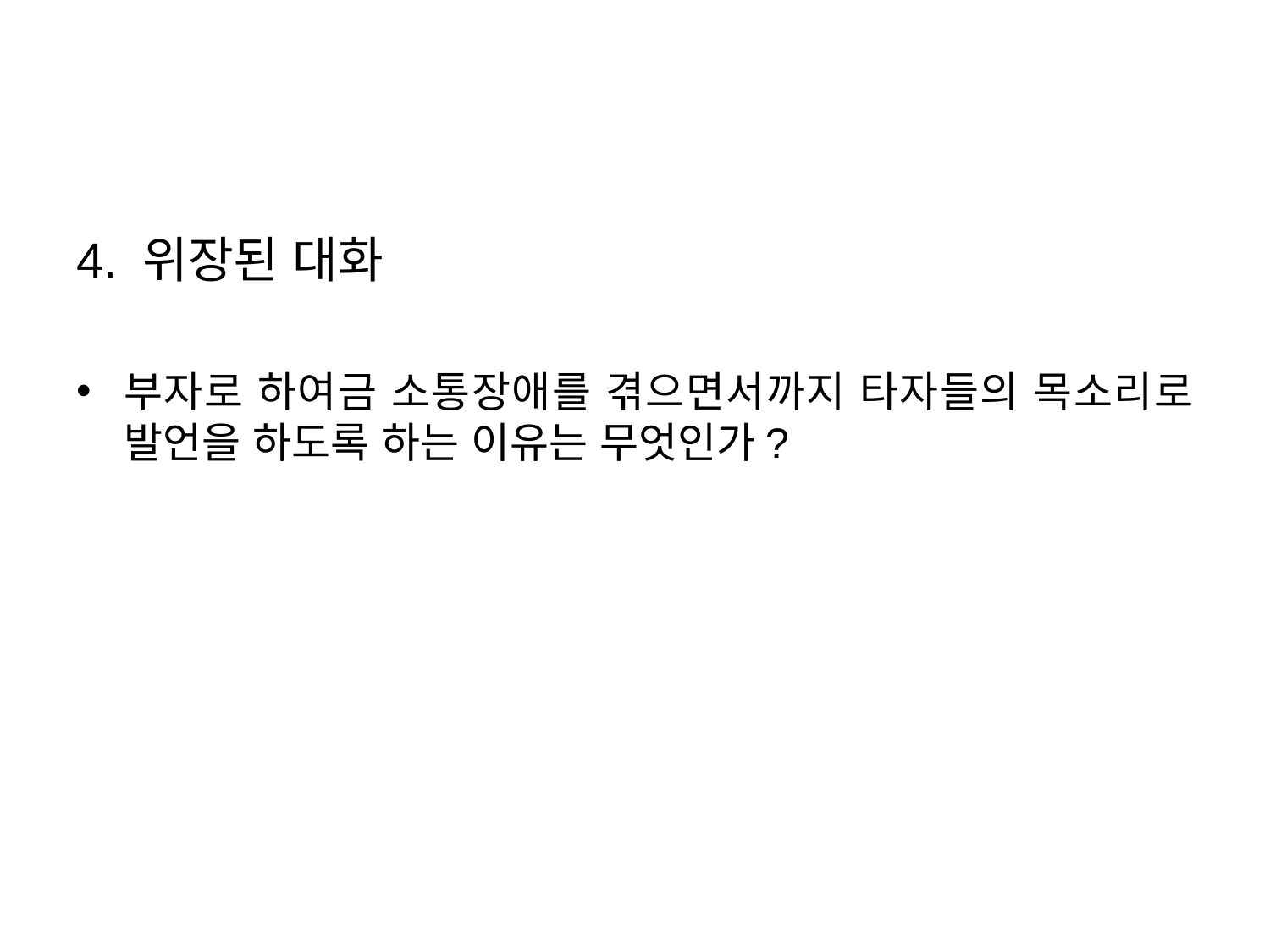

4. 위장된 대화

부자로 하여금 소통장애를 겪으면서까지 타자들의 목소리로 발언을 하도록 하는 이유는 무엇인가?